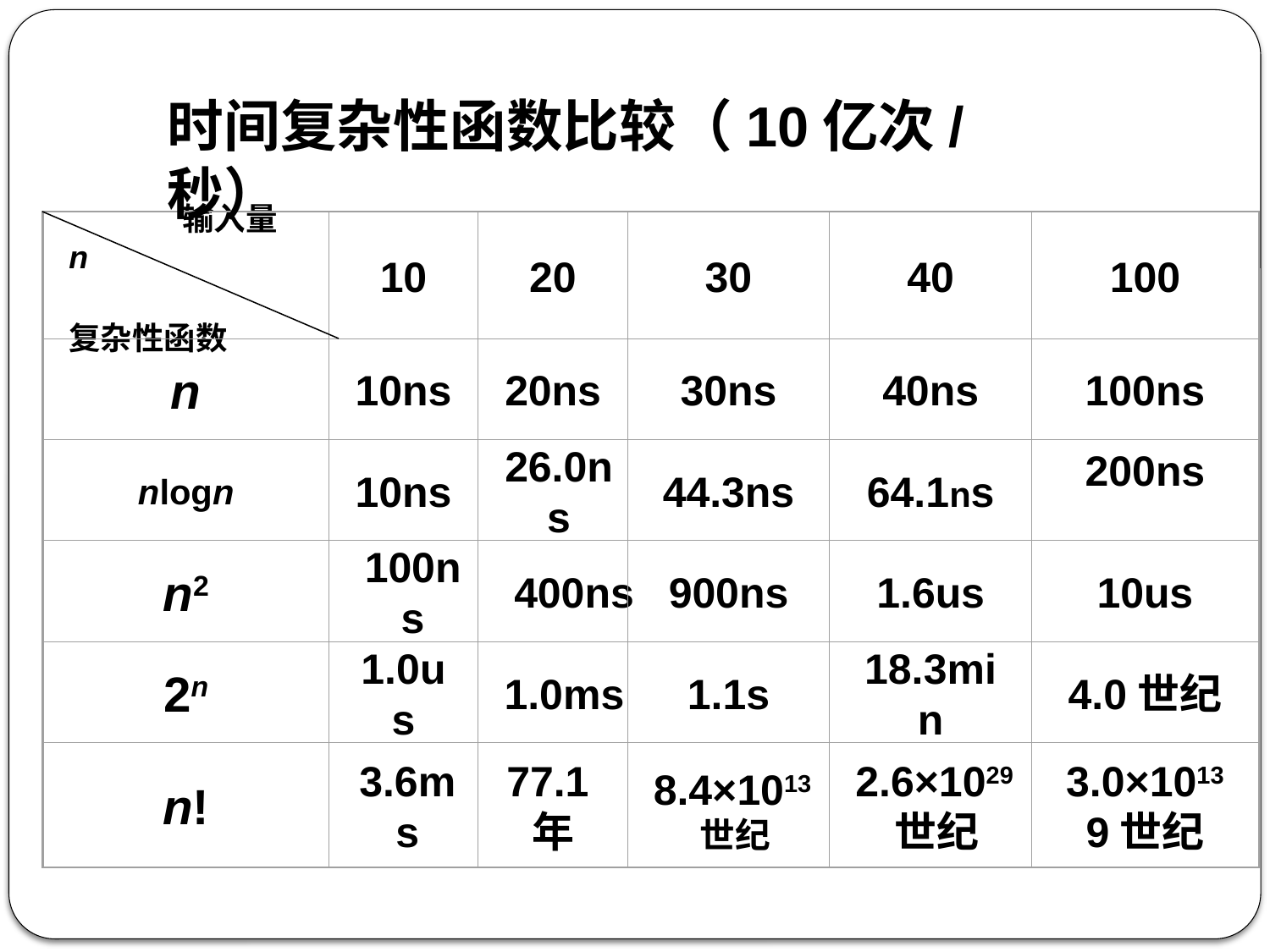

时间复杂性函数比较（10亿次/秒）

             输入量n

复杂性函数

10

20

30

40

100

n

10ns

20ns

30ns

40ns

100ns

nlogn

10ns

26.0ns

44.3ns

64.1ns

200ns

n2

100ns

400ns

900ns

1.6us

10us

2n

1.0us

1.0ms

1.1s

18.3min

4.0世纪

n!

3.6ms

77.1年

8.4×1013世纪

2.6×1029世纪

3.0×10139世纪